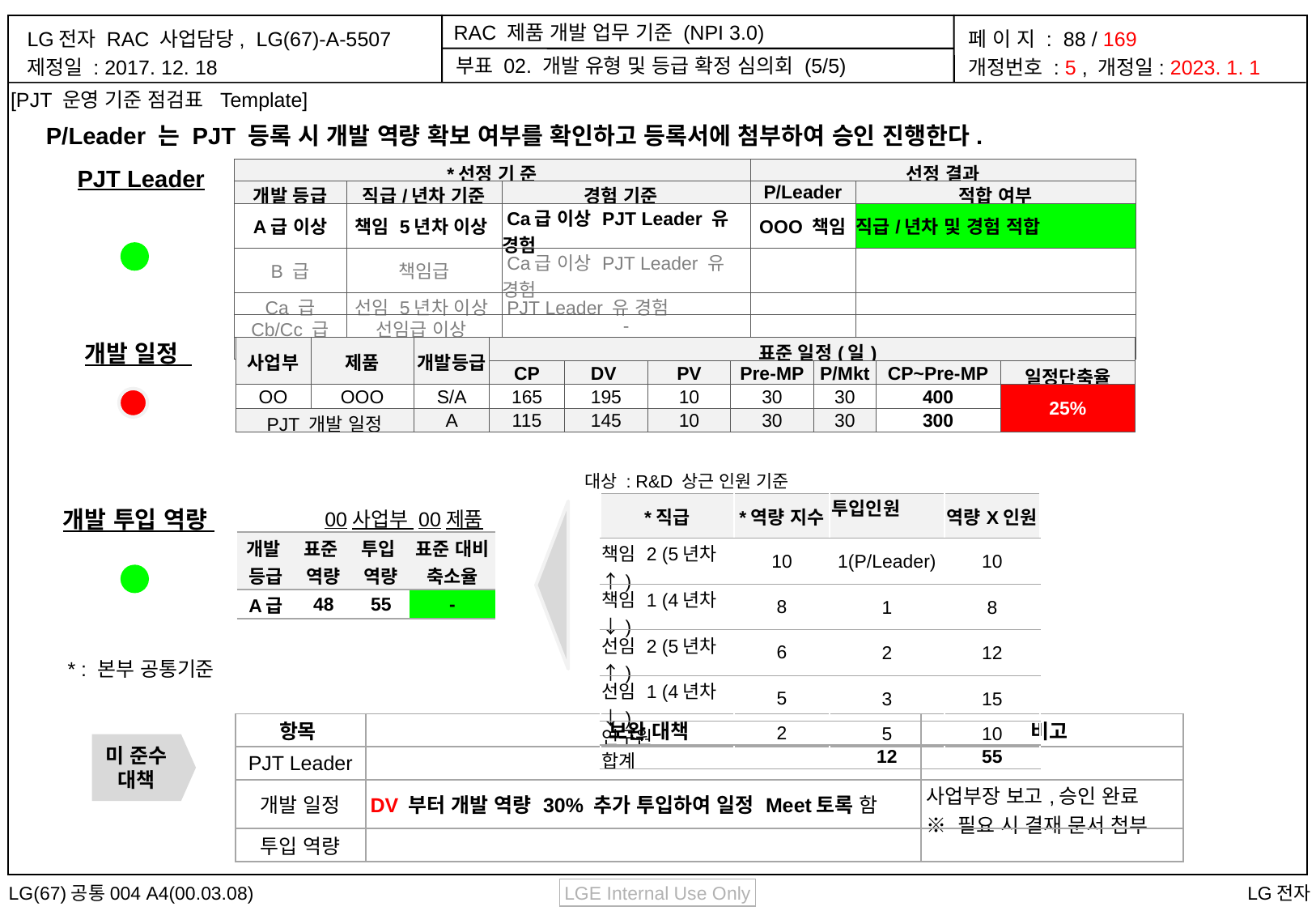

부표 02. 개발 유형 및 등급 확정 심의회 (5/5)
[PJT 운영 기준 점검표  Template]
P/Leader 는 PJT 등록 시 개발 역량 확보 여부를 확인하고 등록서에 첨부하여 승인 진행한다.
PJT Leader
| \*선정 기 준 |  |  | 선정 결과 |  |
| --- | --- | --- | --- | --- |
| 개발 등급 | 직급/년차 기준 | 경험 기준 | P/Leader | 적합 여부 |
| A급 이상 | 책임 5년차 이상 | Ca급 이상 PJT Leader 유 경험 | OOO 책임 | 직급/년차 및 경험 적합 |
| B 급 | 책임급 | Ca급 이상 PJT Leader 유 경험 |  |  |
| Ca 급 | 선임 5년차 이상 | PJT Leader 유 경험 |  |  |
| Cb/Cc 급 | 선임급 이상 | - |  |  |
| D 급 | 연구원 3년차 이상 | - |  |  |

개발 일정
| 사업부 | 제품 | 개발등급 | 표준 일정(일) |  |  |  |  |  |  |
| --- | --- | --- | --- | --- | --- | --- | --- | --- | --- |
|  |  |  | CP | DV | PV | Pre-MP | P/Mkt | CP~Pre-MP | 일정단축율 |
| OO | OOO | S/A | 165 | 195 | 10 | 30 | 30 | 400 | 25% |
| PJT 개발 일정 |  | A | 115 | 145 | 10 | 30 | 30 | 300 |  |

대상 : R&D 상근 인원 기준
| \*직급 | \*역량 지수 | 투입인원 | 역량X인원 |
| --- | --- | --- | --- |
| 책임 2 (5년차 ↑) | 10 | 1(P/Leader) | 10 |
| 책임 1 (4년차 ↓) | 8 | 1 | 8 |
| 선임 2 (5년차 ↑) | 6 | 2 | 12 |
| 선임 1 (4년차 ↓) | 5 | 3 | 15 |
| 연구원 | 2 | 5 | 10 |
| 합계 |  | 12 | 55 |
개발 투입 역량
00사업부 00제품
| 개발 등급 | 표준 역량 | 투입 역량 | 표준 대비 축소율 |
| --- | --- | --- | --- |
| A급 | 48 | 55 | - |

* : 본부 공통기준
| 항목 | 보완 대책 | 비고 |
| --- | --- | --- |
| PJT Leader |  |  |
| 개발 일정 | DV 부터 개발 역량 30% 추가 투입하여 일정 Meet토록 함 | 사업부장 보고,승인 완료 ※ 필요 시 결재 문서 첨부 |
| 투입 역량 |  |  |
미 준수
대책